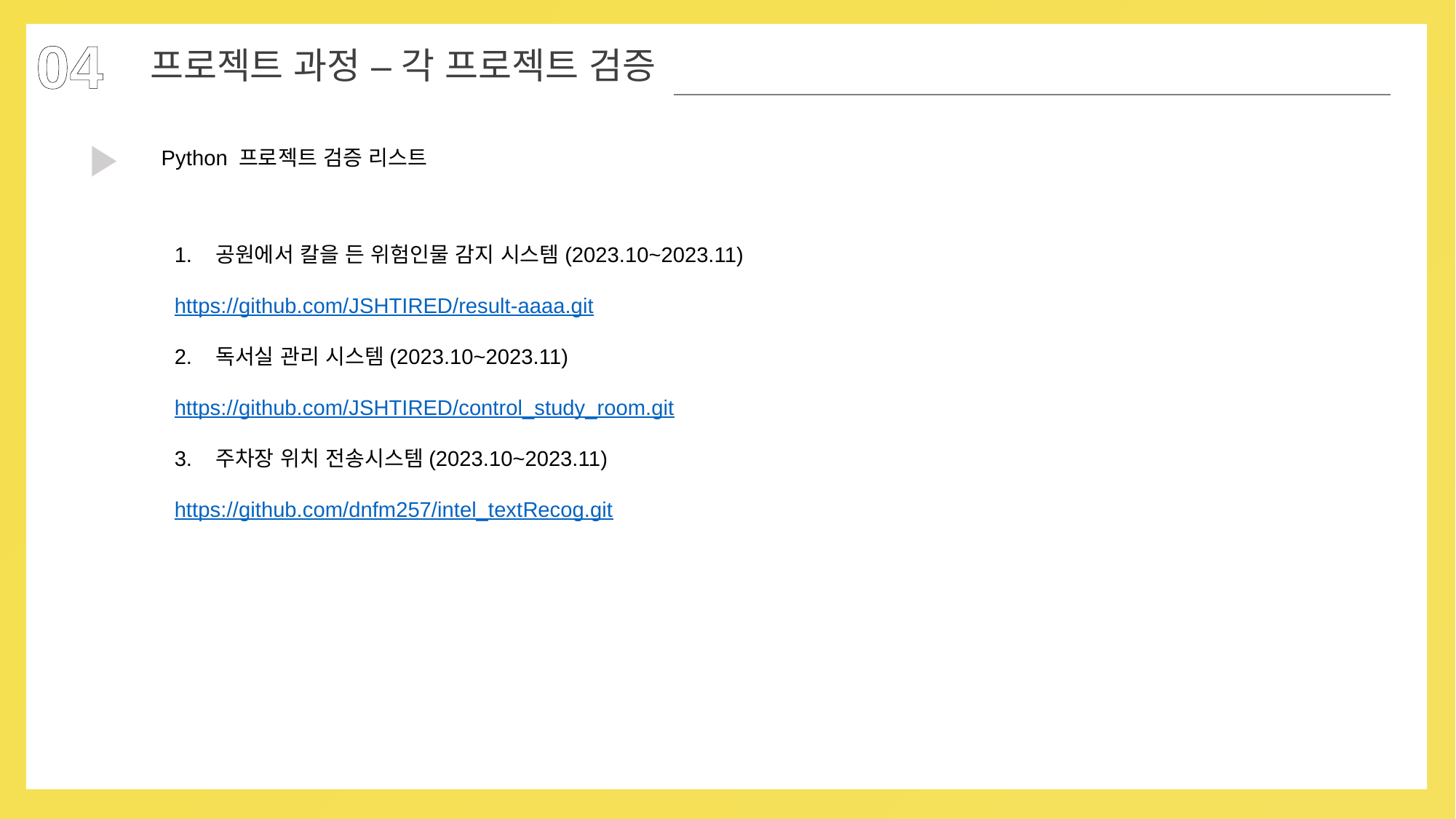

04
04

프로젝트 과정 – 각 프로젝트 검증
▶
Python 프로젝트 검증 리스트
공원에서 칼을 든 위험인물 감지 시스템(2023.10~2023.11)

https://github.com/JSHTIRED/result-aaaa.git

독서실 관리 시스템(2023.10~2023.11)

https://github.com/JSHTIRED/control_study_room.git

주차장 위치 전송시스템(2023.10~2023.11)

https://github.com/dnfm257/intel_textRecog.git